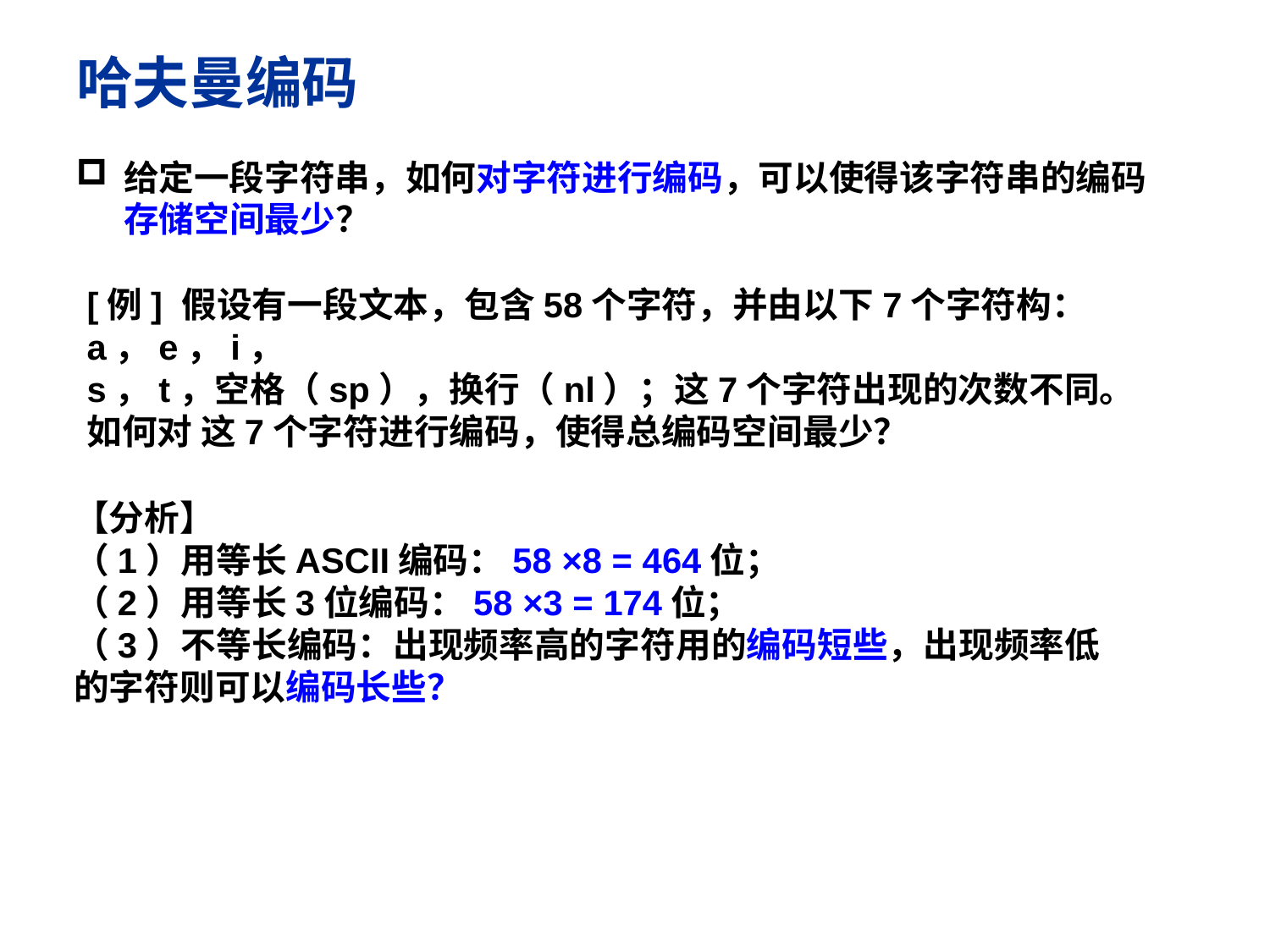

# 哈夫曼编码
给定一段字符串，如何对字符进行编码，可以使得该字符串的编码
存储空间最少？

[例] 假设有一段文本，包含58个字符，并由以下7个字符构：a，e，i，
s，t，空格（sp），换行（nl）；这7个字符出现的次数不同。如何对 这7个字符进行编码，使得总编码空间最少？

【分析】
（1）用等长ASCII编码：58 ×8 = 464位；
（2）用等长3位编码：58 ×3 = 174位；
（3）不等长编码：出现频率高的字符用的编码短些，出现频率低
的字符则可以编码长些？